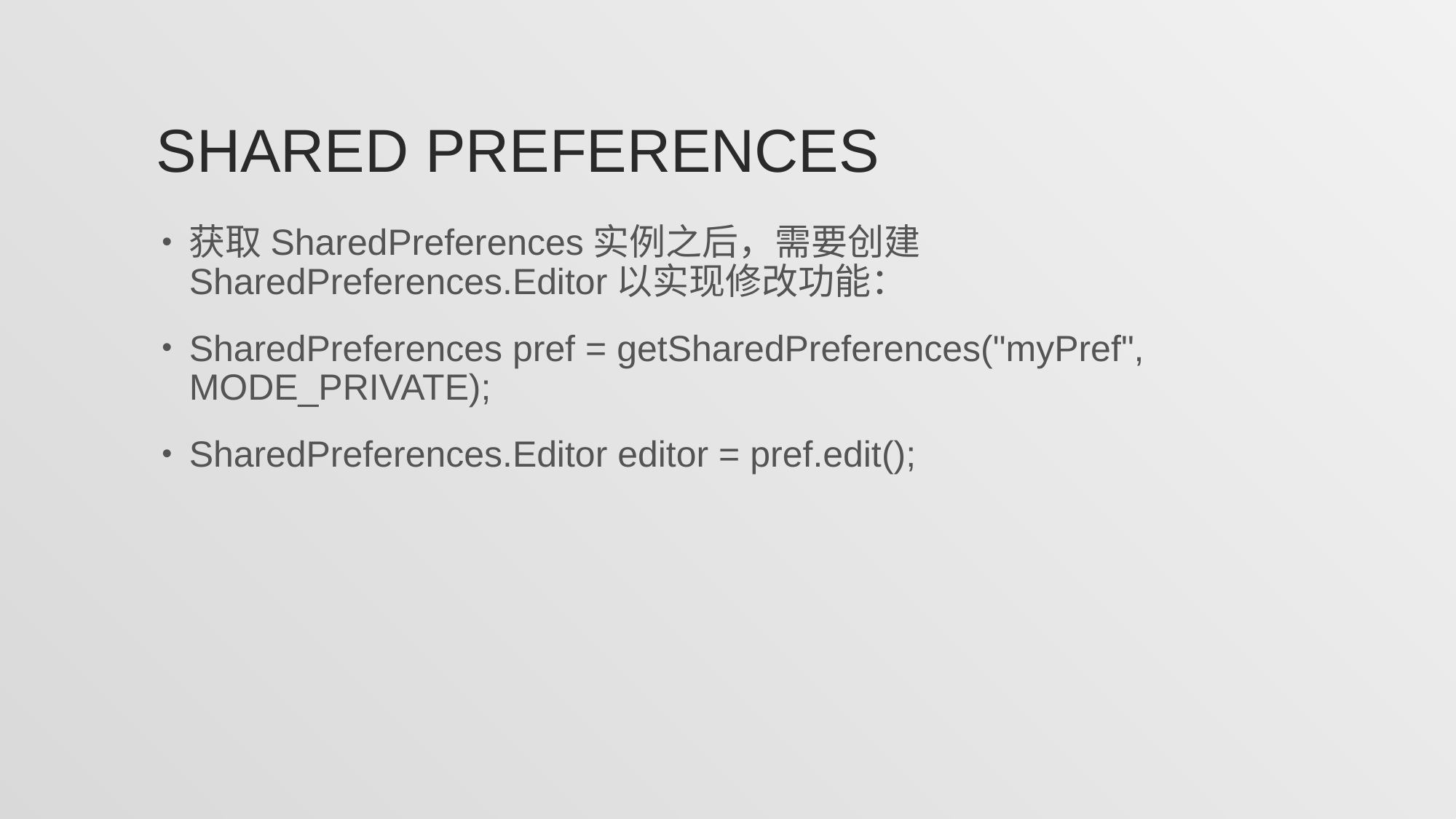

# Shared preferences
获取SharedPreferences实例之后，需要创建SharedPreferences.Editor以实现修改功能：
SharedPreferences pref = getSharedPreferences("myPref", MODE_PRIVATE);
SharedPreferences.Editor editor = pref.edit();